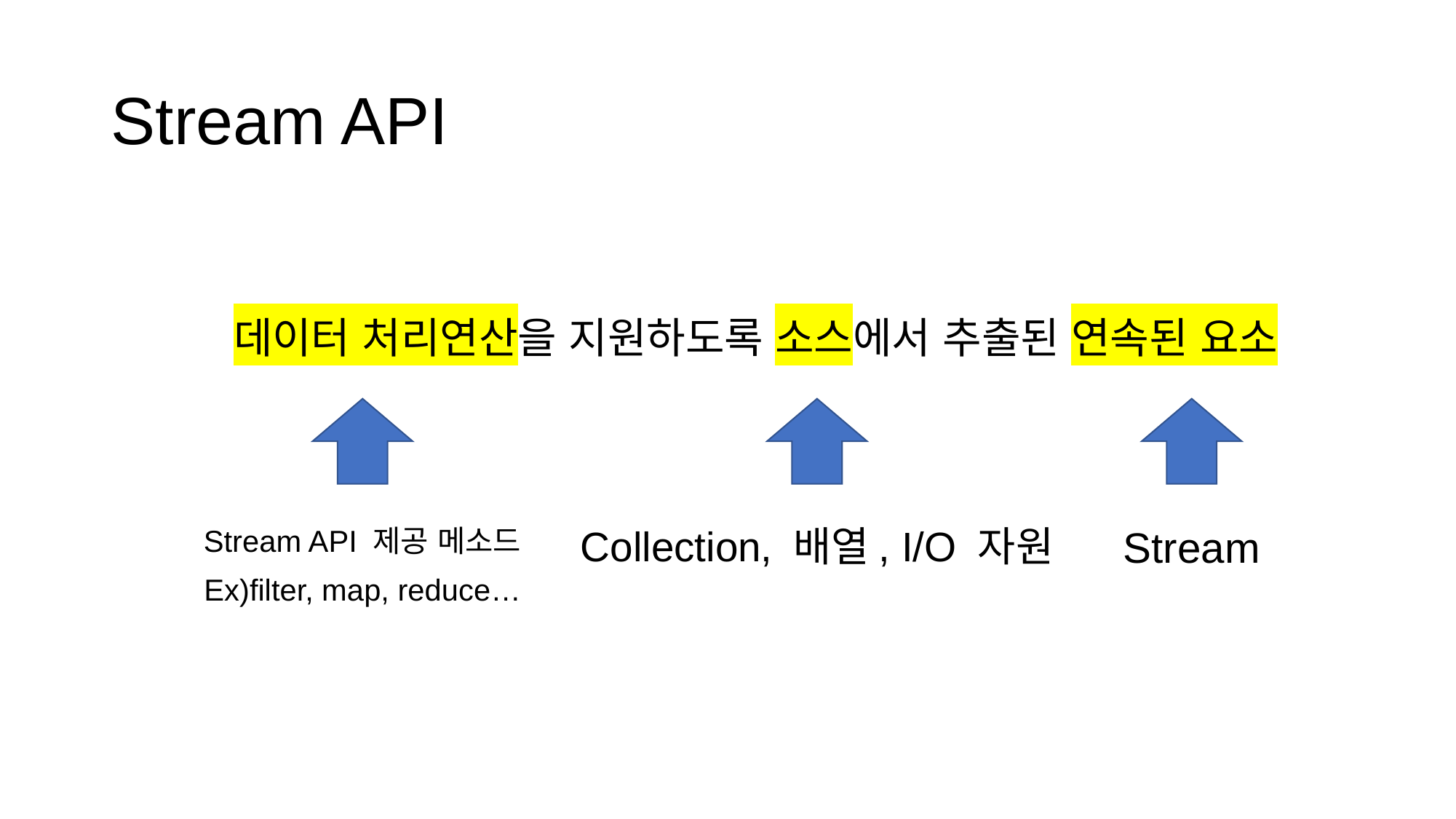

# Stream API
데이터 처리연산을 지원하도록 소스에서 추출된 연속된 요소

Stream API 제공 메소드
Ex)filter, map, reduce…
Stream
Collection, 배열, I/O 자원